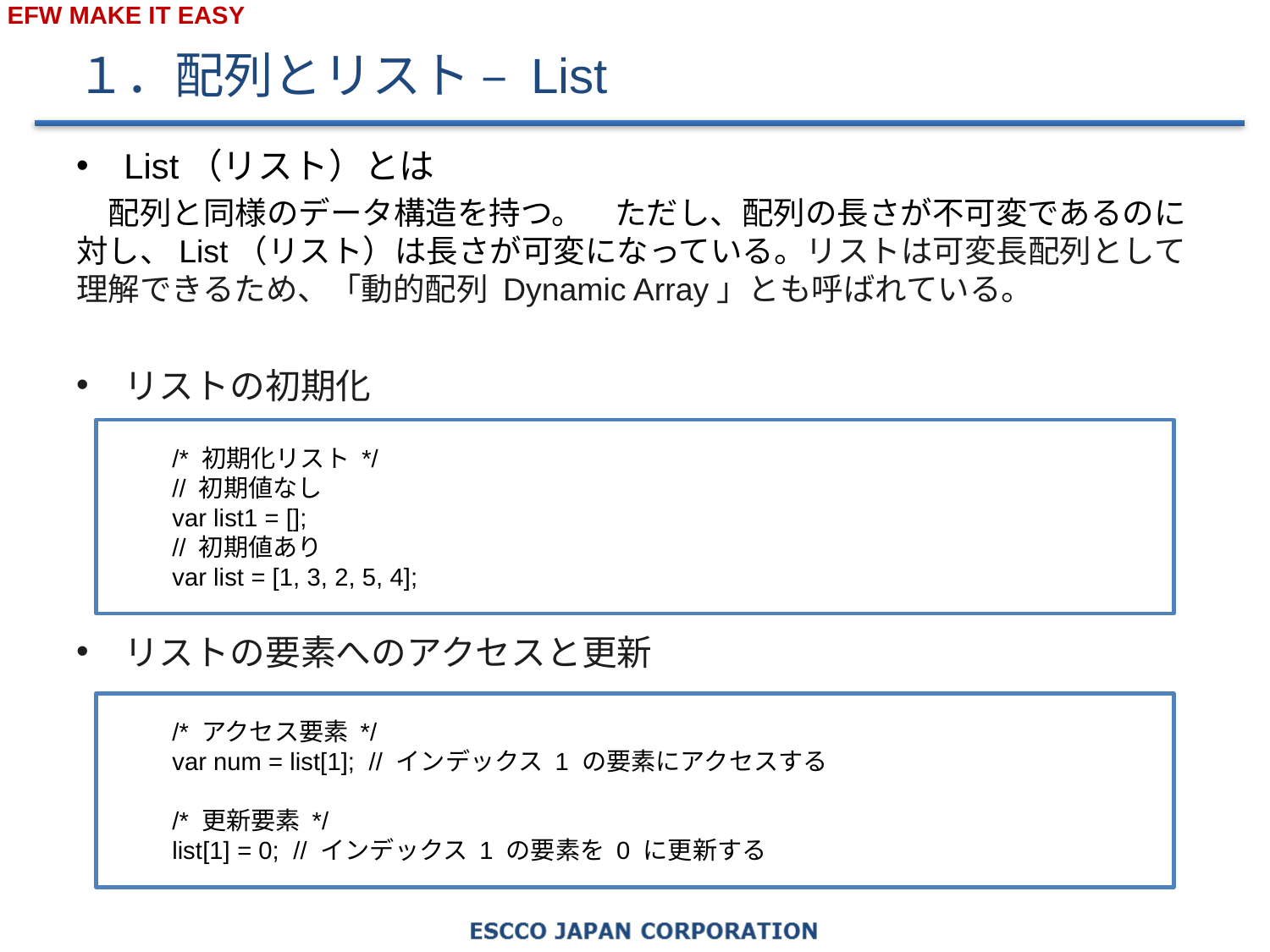

# １．配列とリスト – List
List（リスト）とは
　配列と同様のデータ構造を持つ。　ただし、配列の長さが不可変であるのに対し、List（リスト）は長さが可変になっている。リストは可変長配列として理解できるため、「動的配列 Dynamic Array」とも呼ばれている。

リストの初期化

リストの要素へのアクセスと更新

/* 初期化リスト */
// 初期値なし
var list1 = [];
// 初期値あり
var list = [1, 3, 2, 5, 4];
/* アクセス要素 */
var num = list[1];  // インデックス 1 の要素にアクセスする

/* 更新要素 */
list[1] = 0;  // インデックス 1 の要素を 0 に更新する